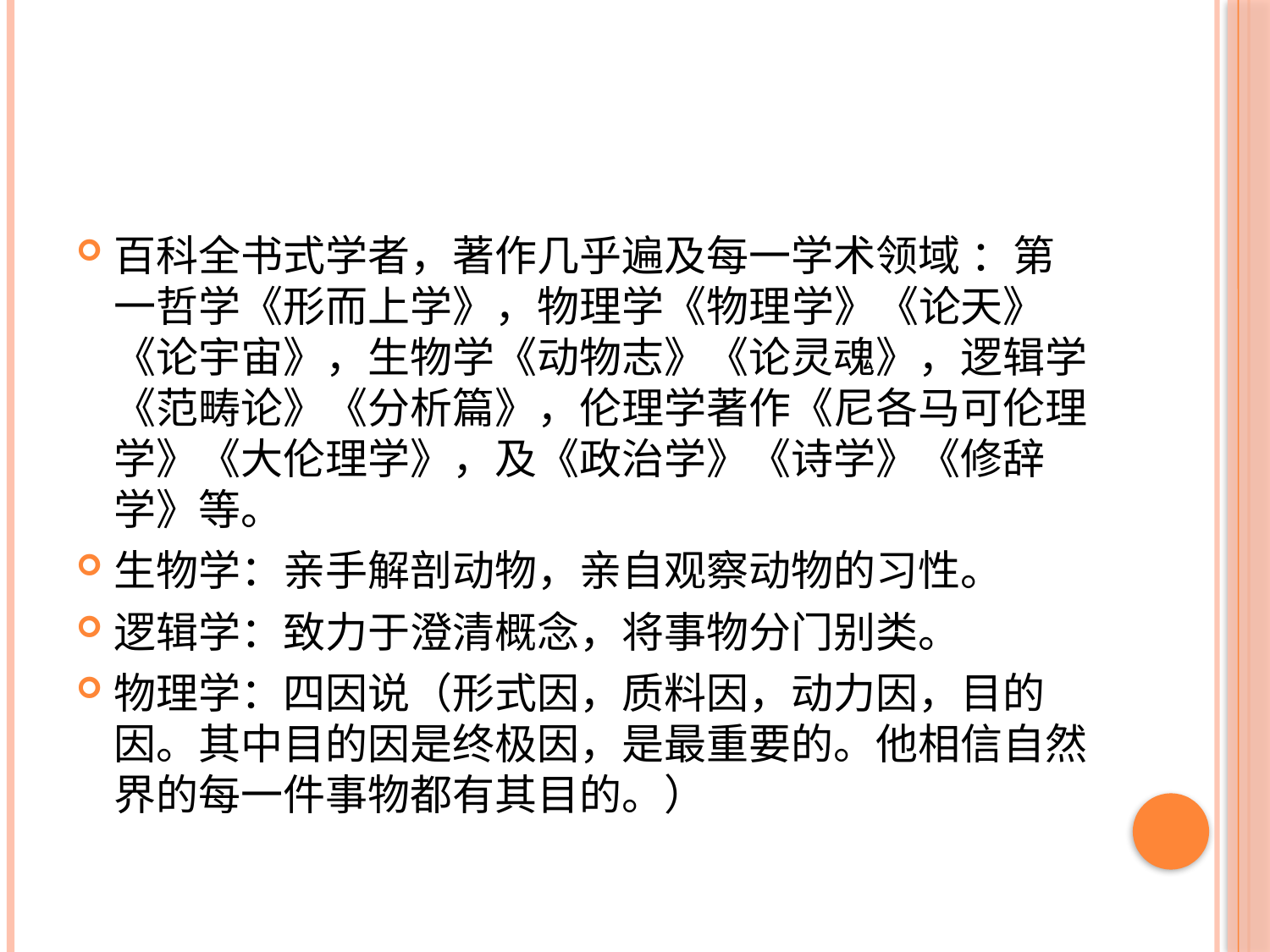

#
百科全书式学者，著作几乎遍及每一学术领域 ：第一哲学《形而上学》，物理学《物理学》《论天》《论宇宙》，生物学《动物志》《论灵魂》，逻辑学《范畴论》《分析篇》，伦理学著作《尼各马可伦理学》《大伦理学》，及《政治学》《诗学》《修辞学》等。
生物学：亲手解剖动物，亲自观察动物的习性。
逻辑学：致力于澄清概念，将事物分门别类。
物理学：四因说（形式因，质料因，动力因，目的因。其中目的因是终极因，是最重要的。他相信自然界的每一件事物都有其目的。）